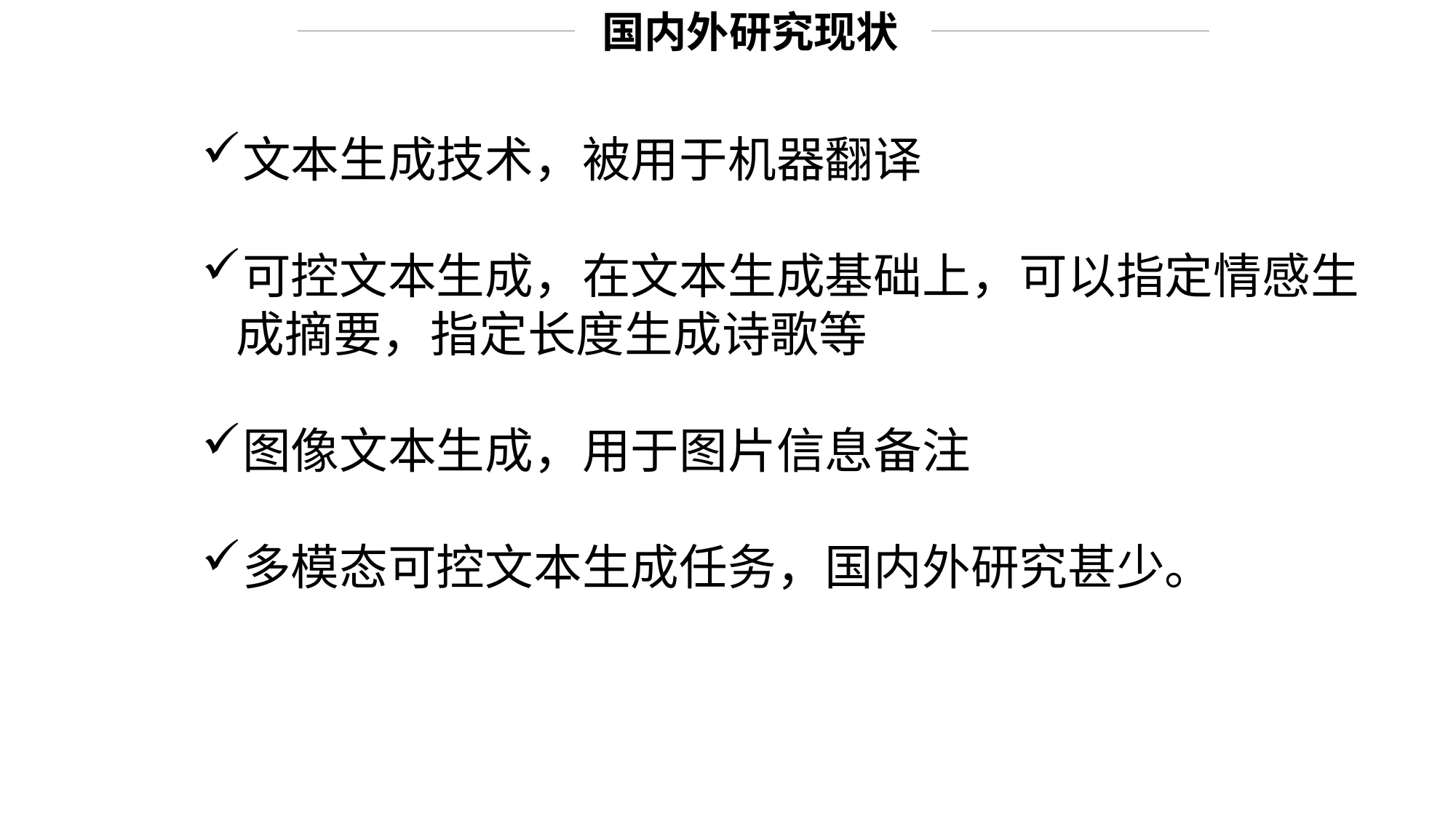

国内外研究现状
文本生成技术，被用于机器翻译

可控文本生成，在文本生成基础上，可以指定情感生成摘要，指定长度生成诗歌等

图像文本生成，用于图片信息备注

多模态可控文本生成任务，国内外研究甚少。